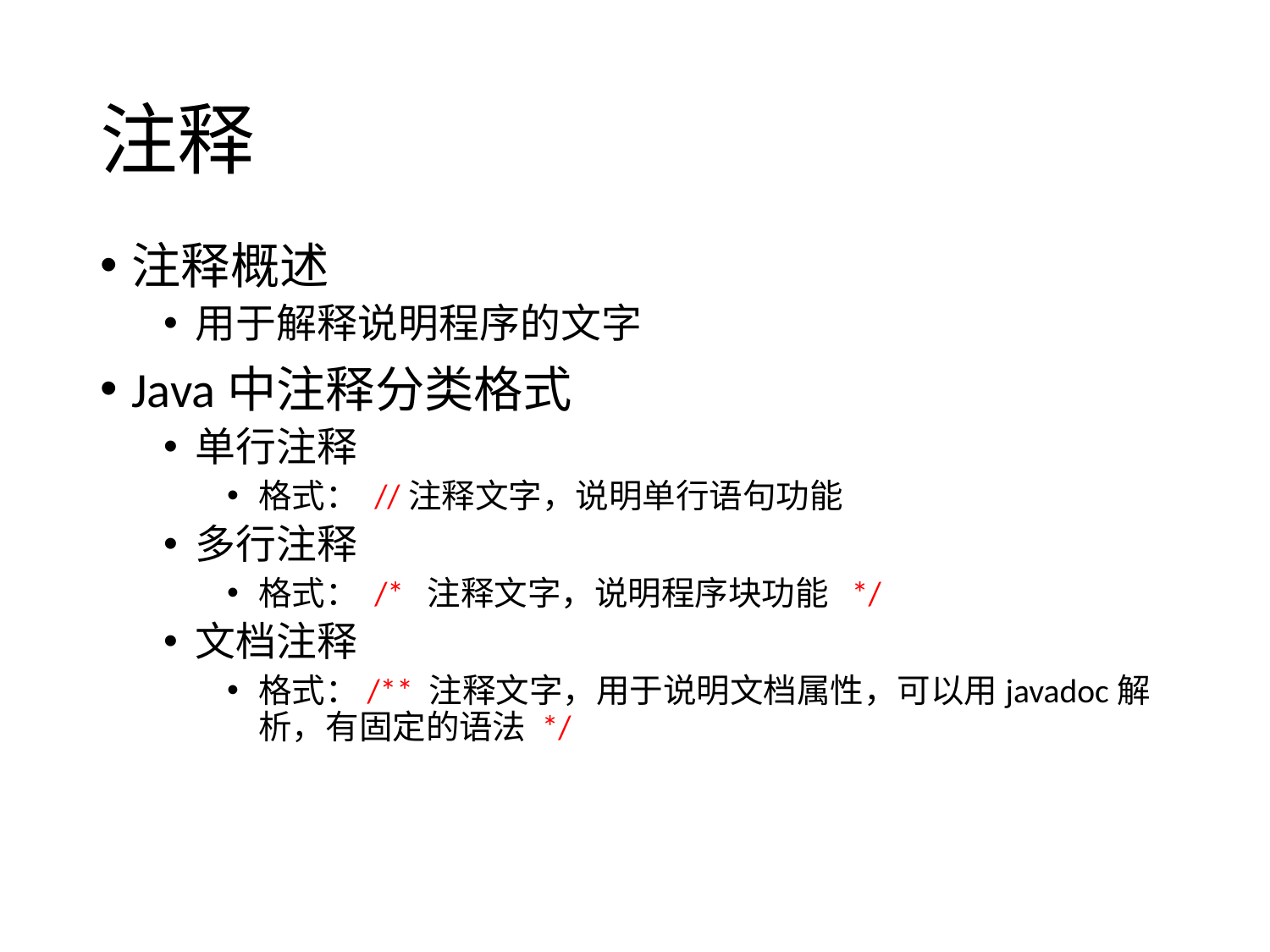

# 注释
注释概述
用于解释说明程序的文字
Java中注释分类格式
单行注释
格式： //注释文字，说明单行语句功能
多行注释
格式： /*  注释文字，说明程序块功能  */
文档注释
格式：/** 注释文字，用于说明文档属性，可以用javadoc解析，有固定的语法 */